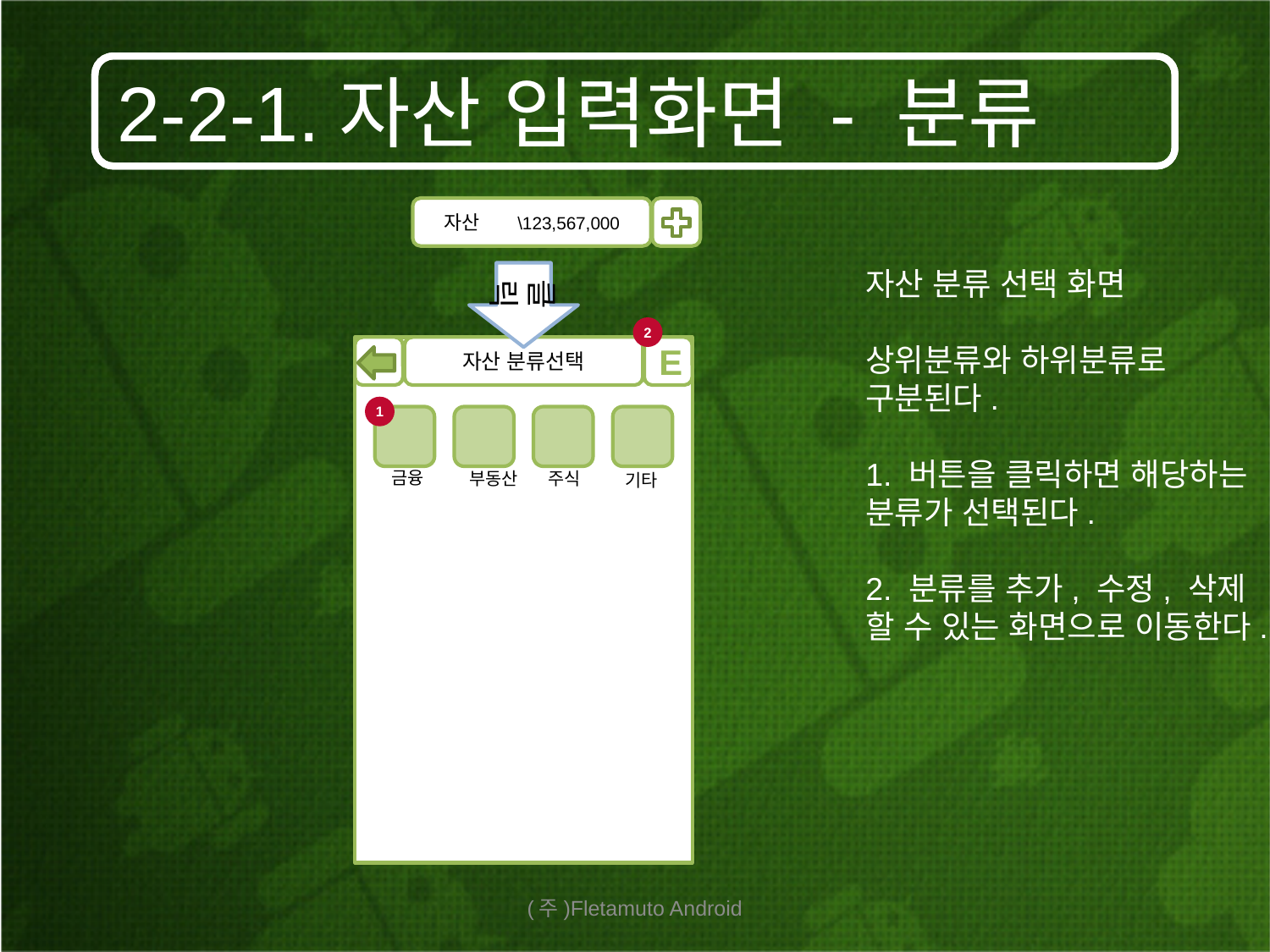

# 2-2-1.자산 입력화면 - 분류
자산      \123,567,000

클릭
자산 분류 선택 화면

상위분류와 하위분류로 구분된다.

1. 버튼을 클릭하면 해당하는 분류가 선택된다.

2. 분류를 추가, 수정, 삭제 할 수 있는 화면으로 이동한다.

2

자산 분류선택
E

1

금융
주식
부동산
기타
(주)Fletamuto Android